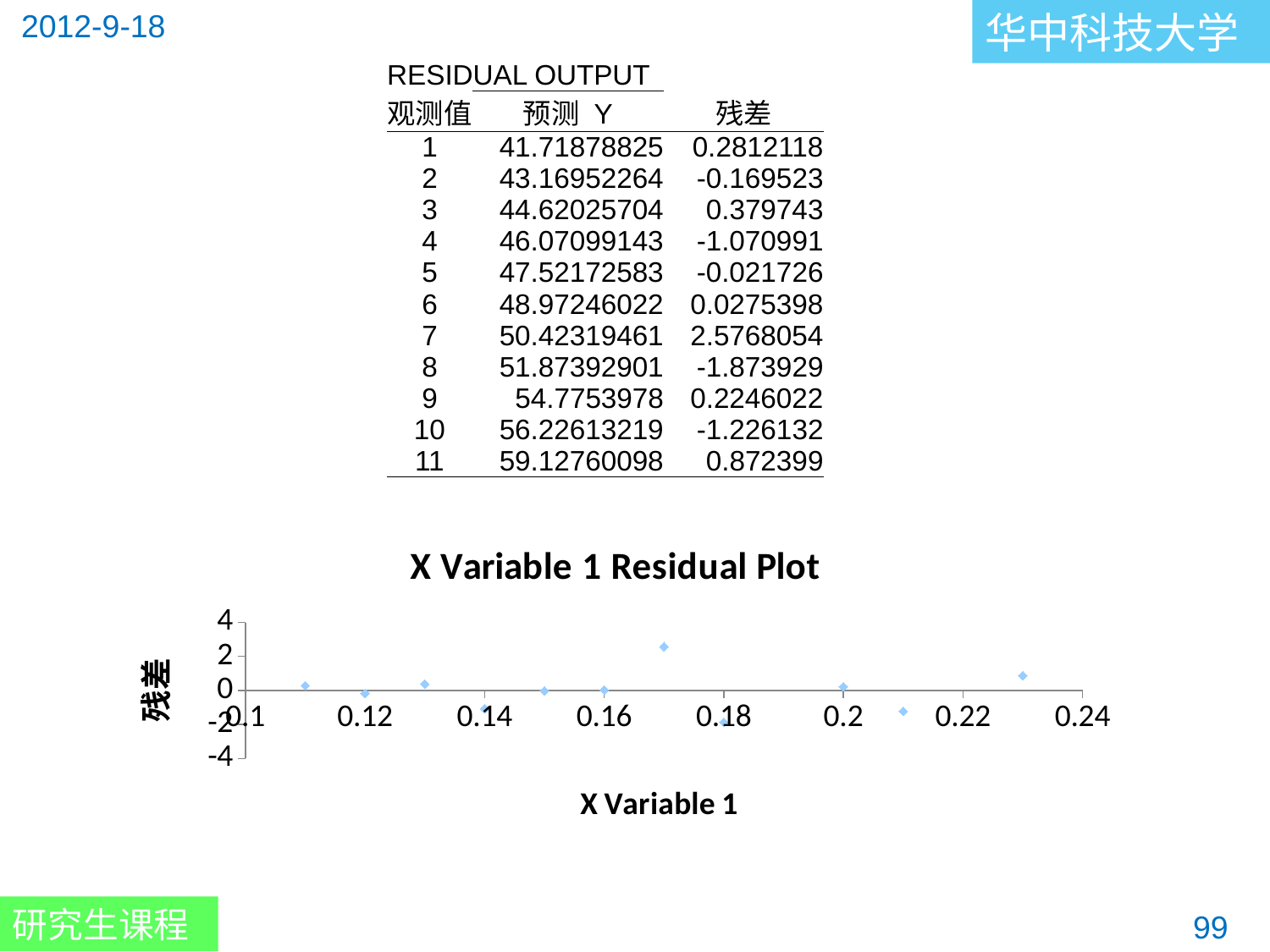

| RESIDUAL OUTPUT |  |  |
| --- | --- | --- |
| 观测值 | 预测 Y | 残差 |
| 1 | 41.71878825 | 0.2812118 |
| 2 | 43.16952264 | -0.169523 |
| 3 | 44.62025704 | 0.379743 |
| 4 | 46.07099143 | -1.070991 |
| 5 | 47.52172583 | -0.021726 |
| 6 | 48.97246022 | 0.0275398 |
| 7 | 50.42319461 | 2.5768054 |
| 8 | 51.87392901 | -1.873929 |
| 9 | 54.7753978 | 0.2246022 |
| 10 | 56.22613219 | -1.226132 |
| 11 | 59.12760098 | 0.872399 |

### Chart: X Variable 1 Residual Plot

| Category |  |
|---|---|